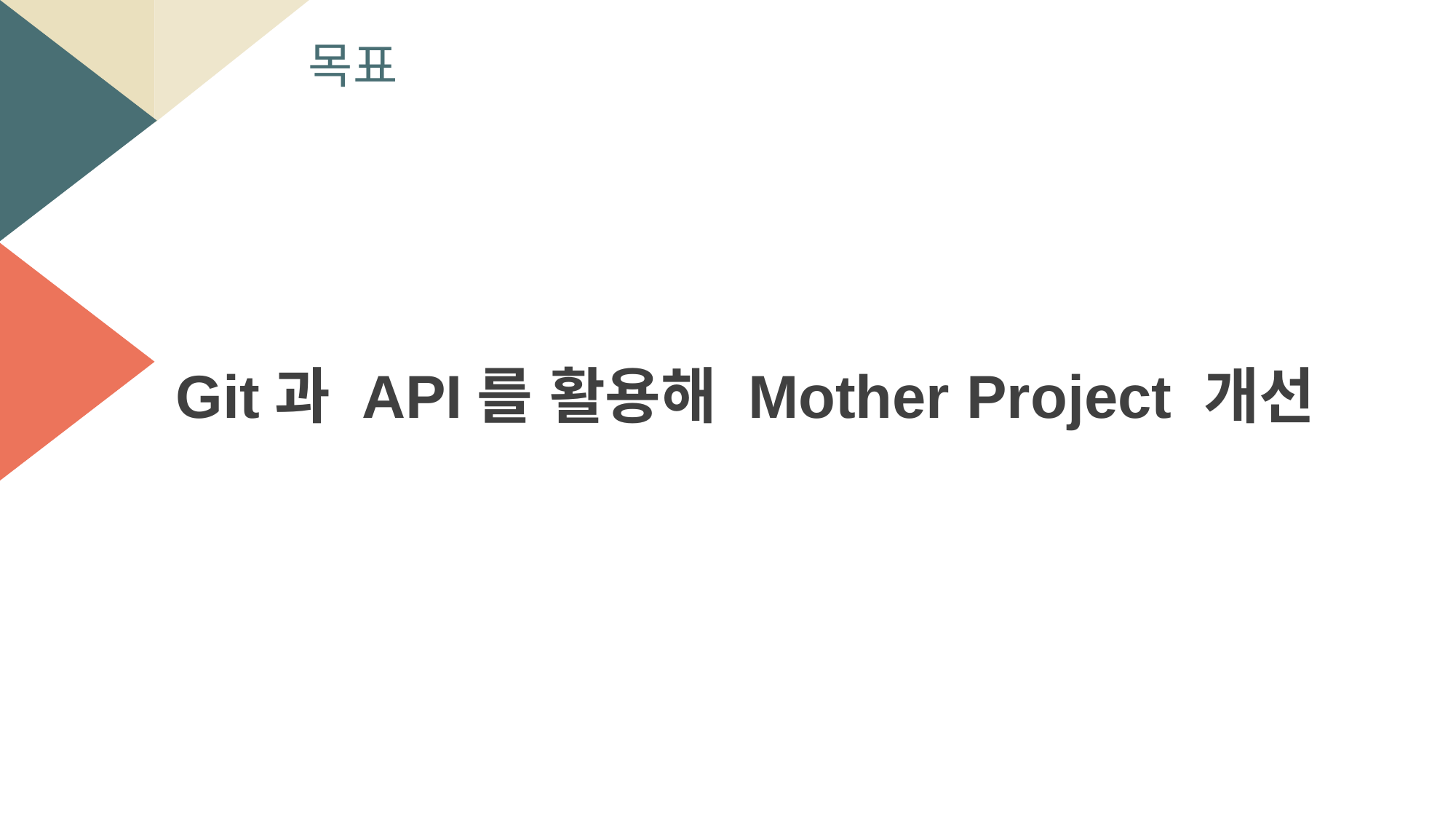

목표
Git과 API를 활용해 Mother Project 개선